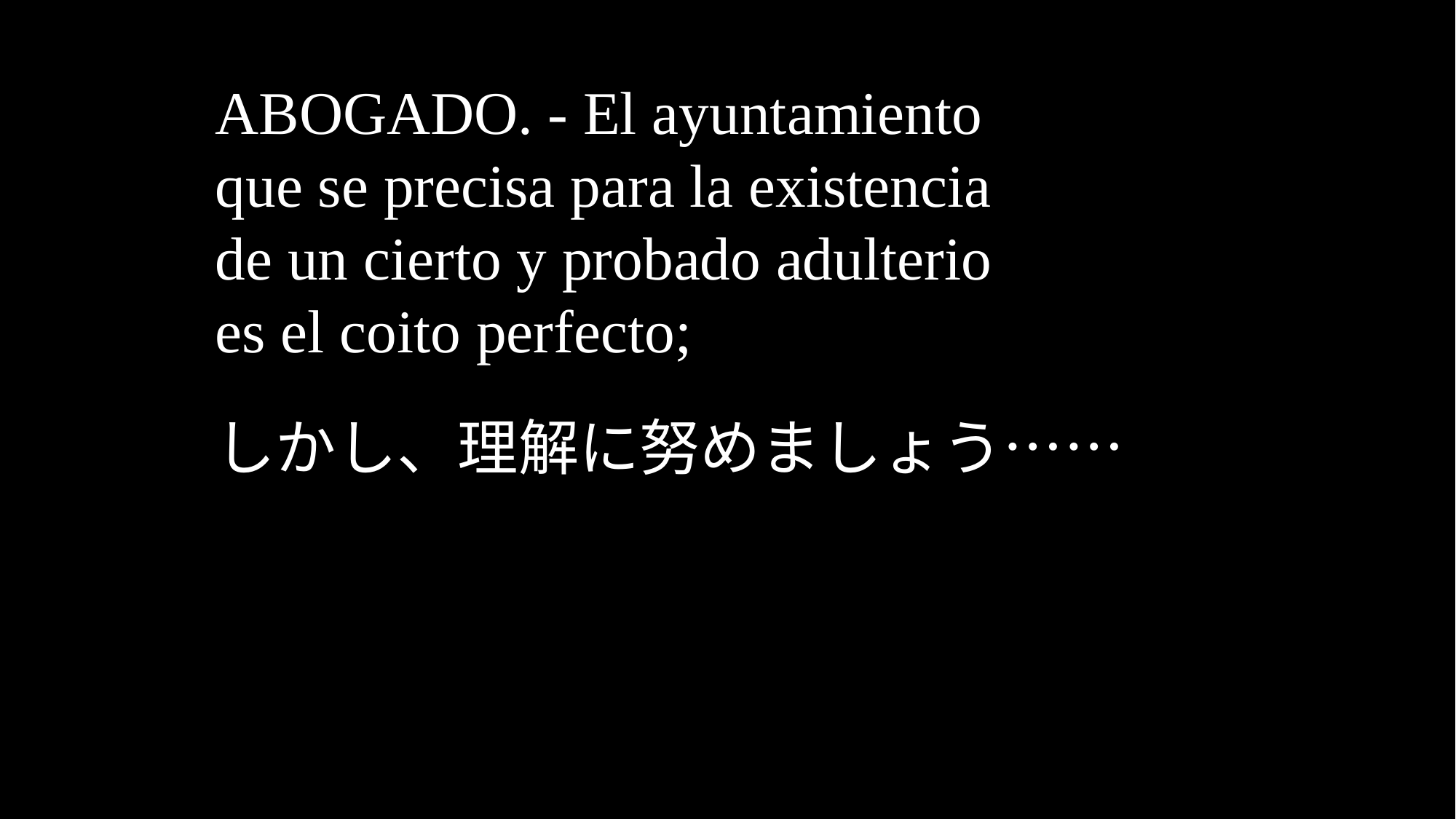

ABOGADO. - El ayuntamiento que se precisa para la existencia de un cierto y probado adulterio es el coito perfecto;

しかし、理解に努めましょう⋯⋯